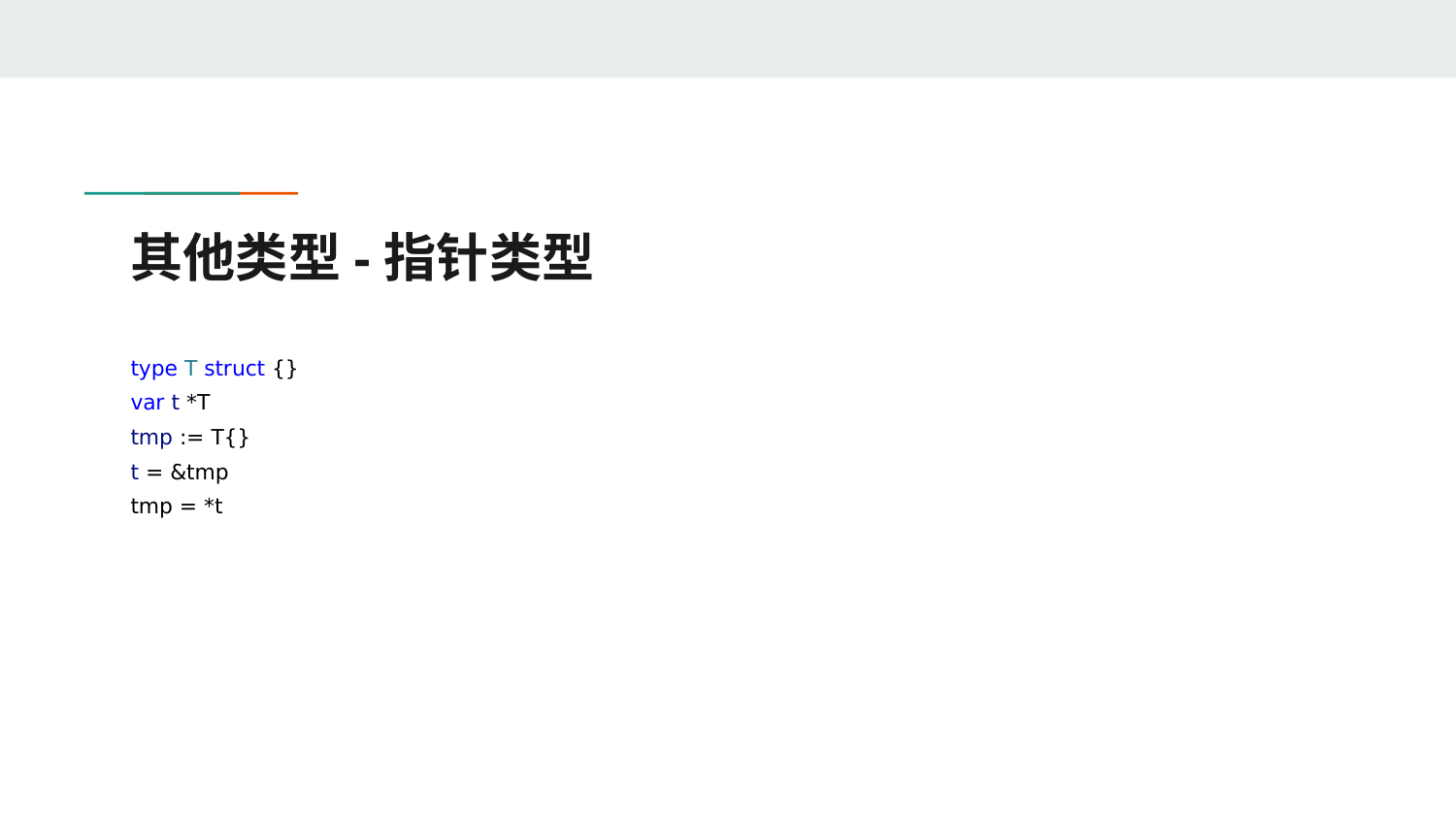

# 其他类型-指针类型
type T struct {}
var t *T
tmp := T{}
t = &tmp
tmp = *t